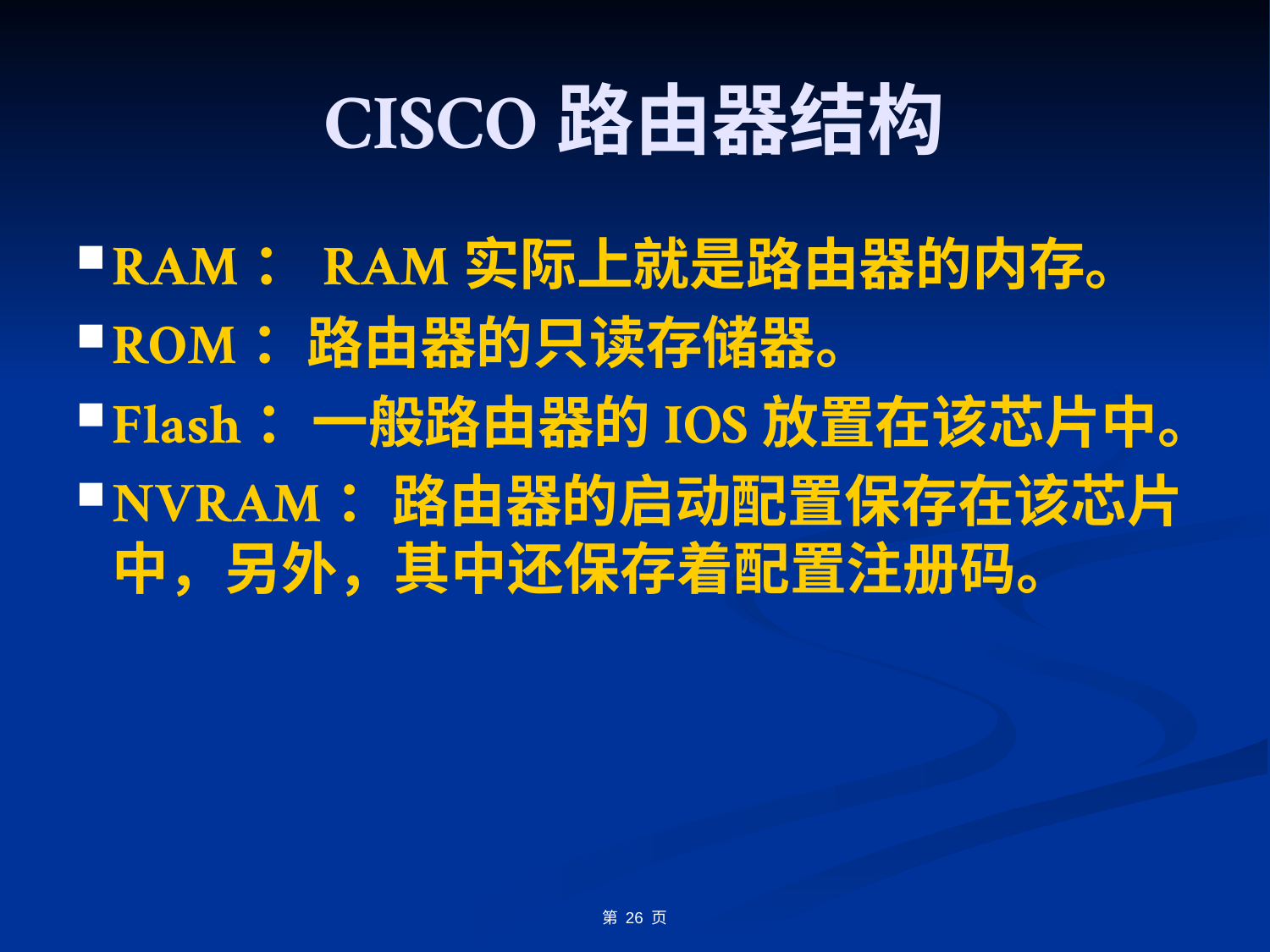

# CISCO路由器结构
RAM：RAM实际上就是路由器的内存。
ROM：路由器的只读存储器。
Flash：一般路由器的IOS放置在该芯片中。
NVRAM：路由器的启动配置保存在该芯片中，另外，其中还保存着配置注册码。

第 26 页